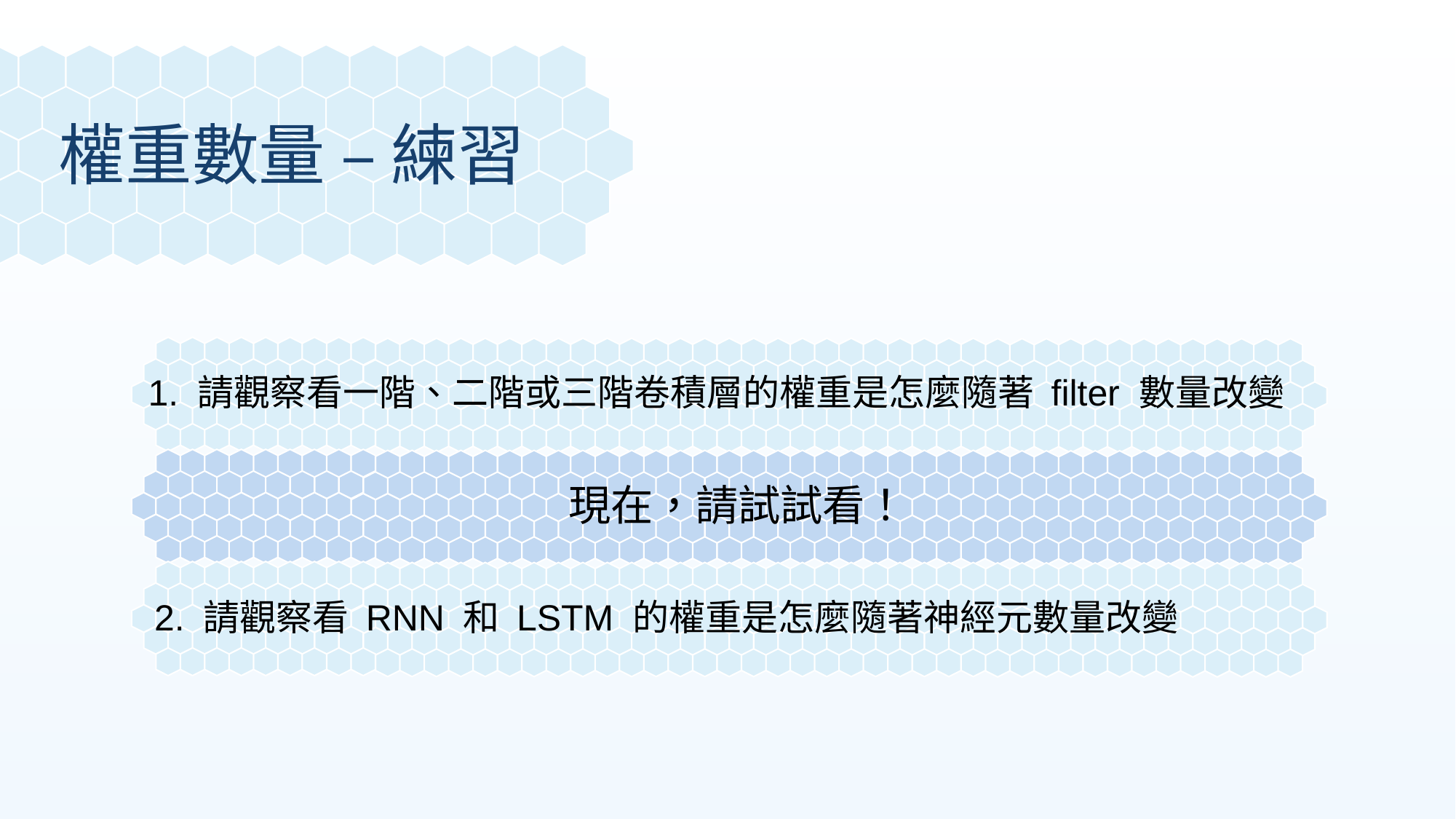

權重數量 – 練習

1. 請觀察看一階、二階或三階卷積層的權重是怎麼隨著 filter 數量改變

現在，請試試看！

2. 請觀察看 RNN 和 LSTM 的權重是怎麼隨著神經元數量改變